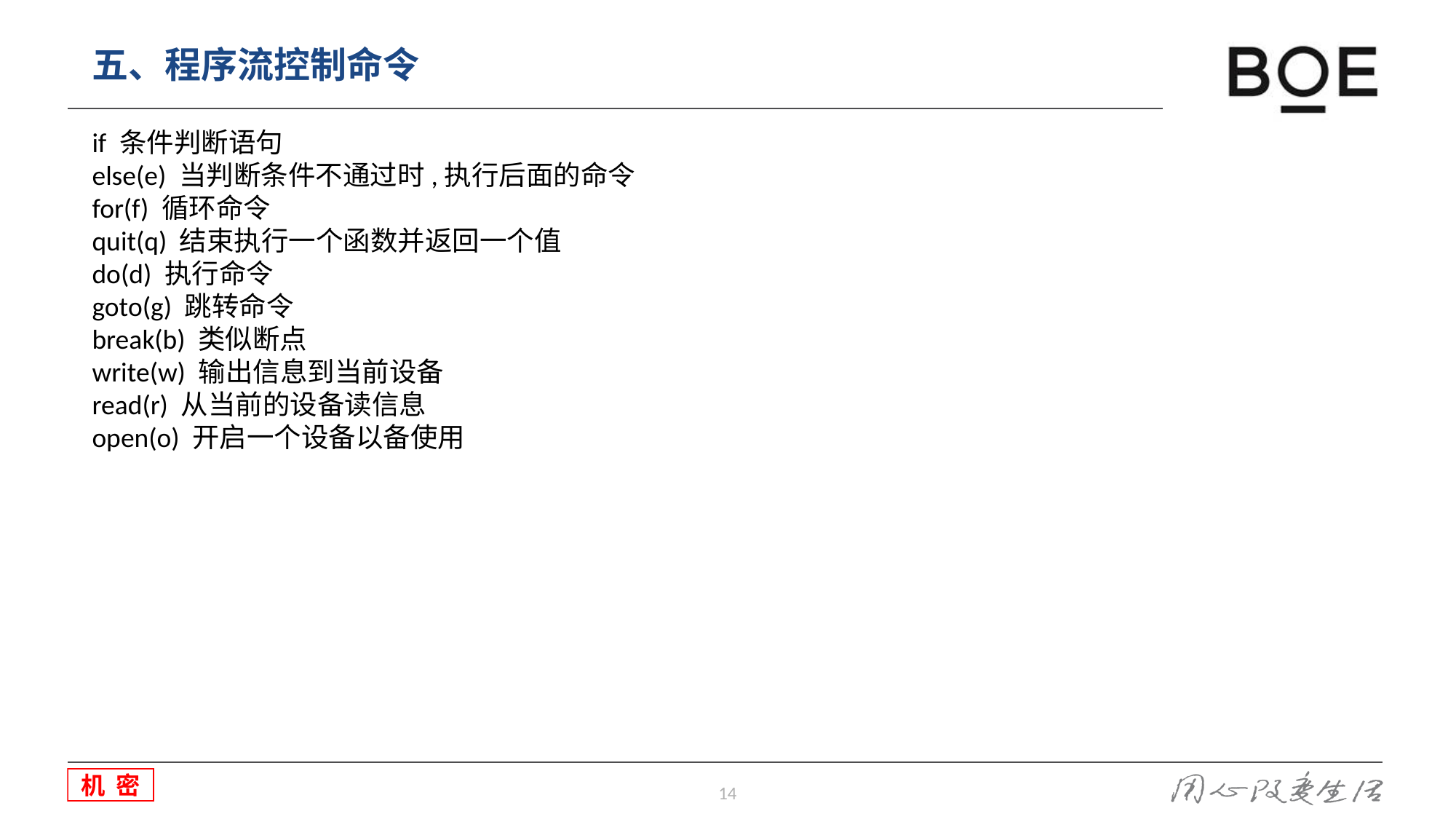

五、程序流控制命令
if 条件判断语句  
else(e) 当判断条件不通过时,执行后面的命令  
for(f) 循环命令  
quit(q) 结束执行一个函数并返回一个值  
do(d) 执行命令  
goto(g) 跳转命令   
break(b) 类似断点 
write(w) 输出信息到当前设备  
read(r) 从当前的设备读信息  
open(o) 开启一个设备以备使用
14